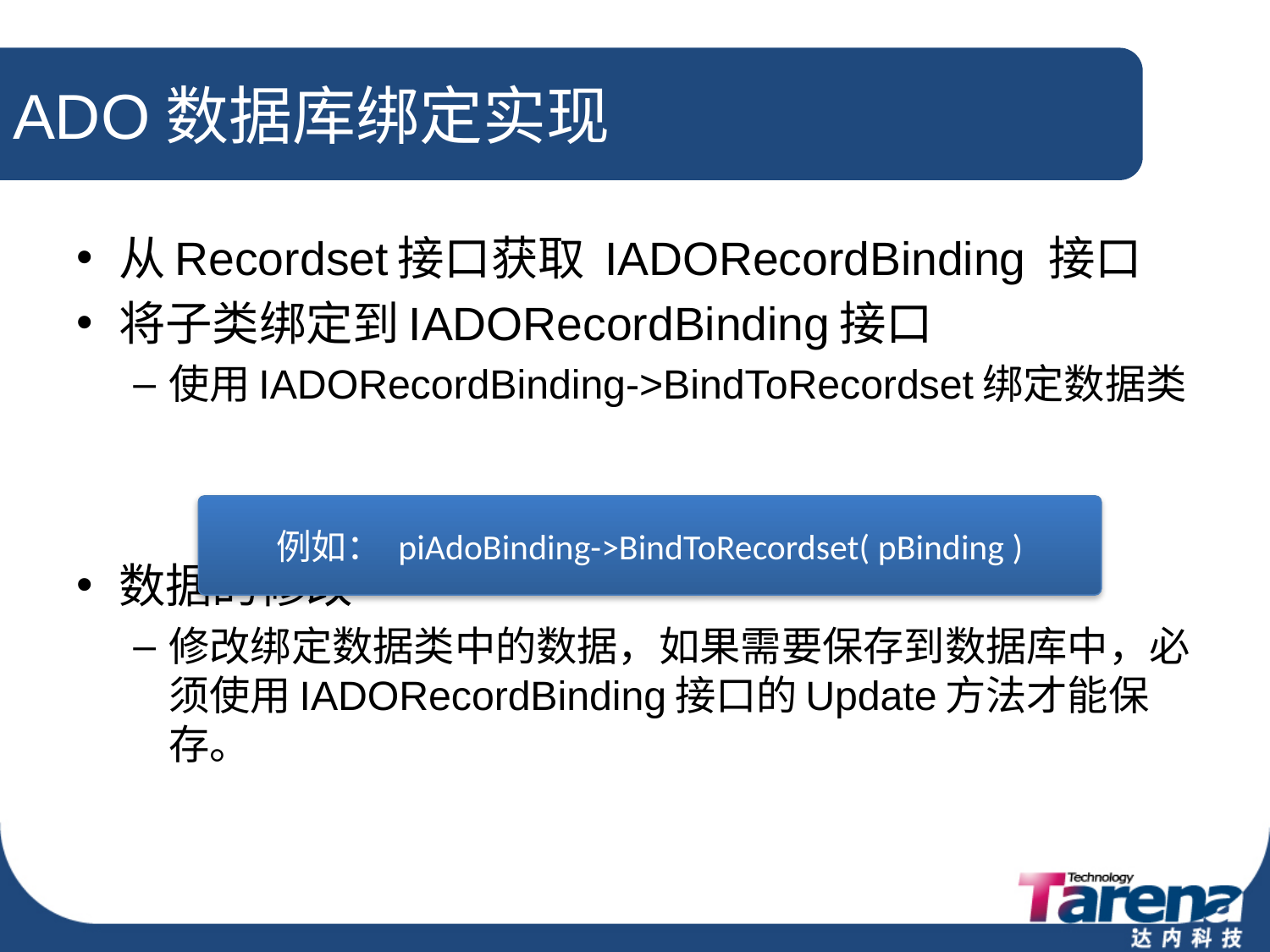

# ADO数据库绑定实现
从Recordset接口获取 IADORecordBinding 接口
将子类绑定到IADORecordBinding接口
使用IADORecordBinding->BindToRecordset绑定数据类

数据的修改
修改绑定数据类中的数据，如果需要保存到数据库中，必须使用IADORecordBinding接口的Update方法才能保存。
例如： piAdoBinding->BindToRecordset( pBinding )